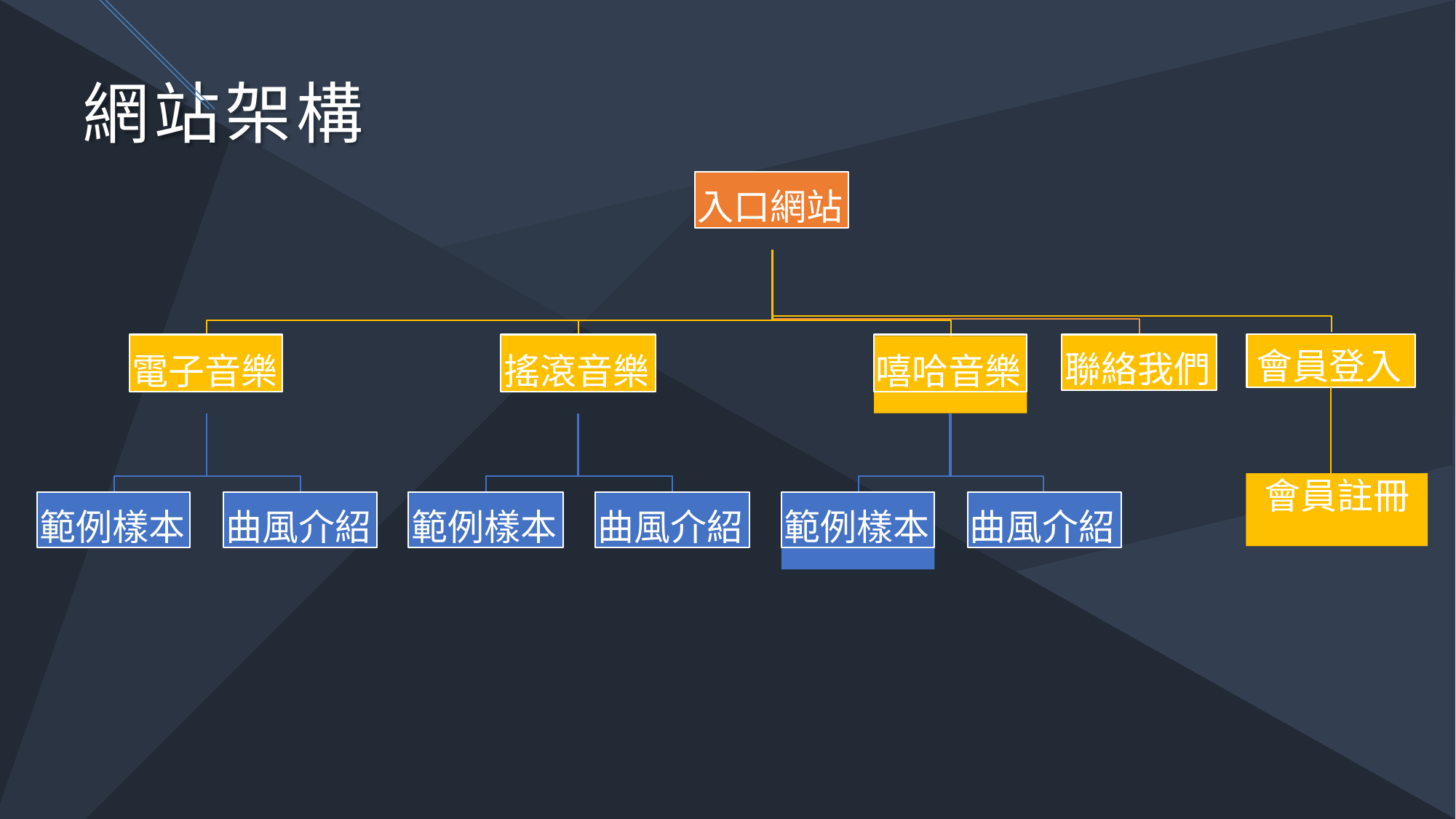

# 網站架構
⼊⼝網站

電⼦⾳樂
搖滾⾳樂
嘻哈⾳樂
聯絡我們
會員登⼊

會員註冊
範例樣本
曲⾵介紹
範例樣本
曲⾵介紹

範例樣本
曲⾵介紹